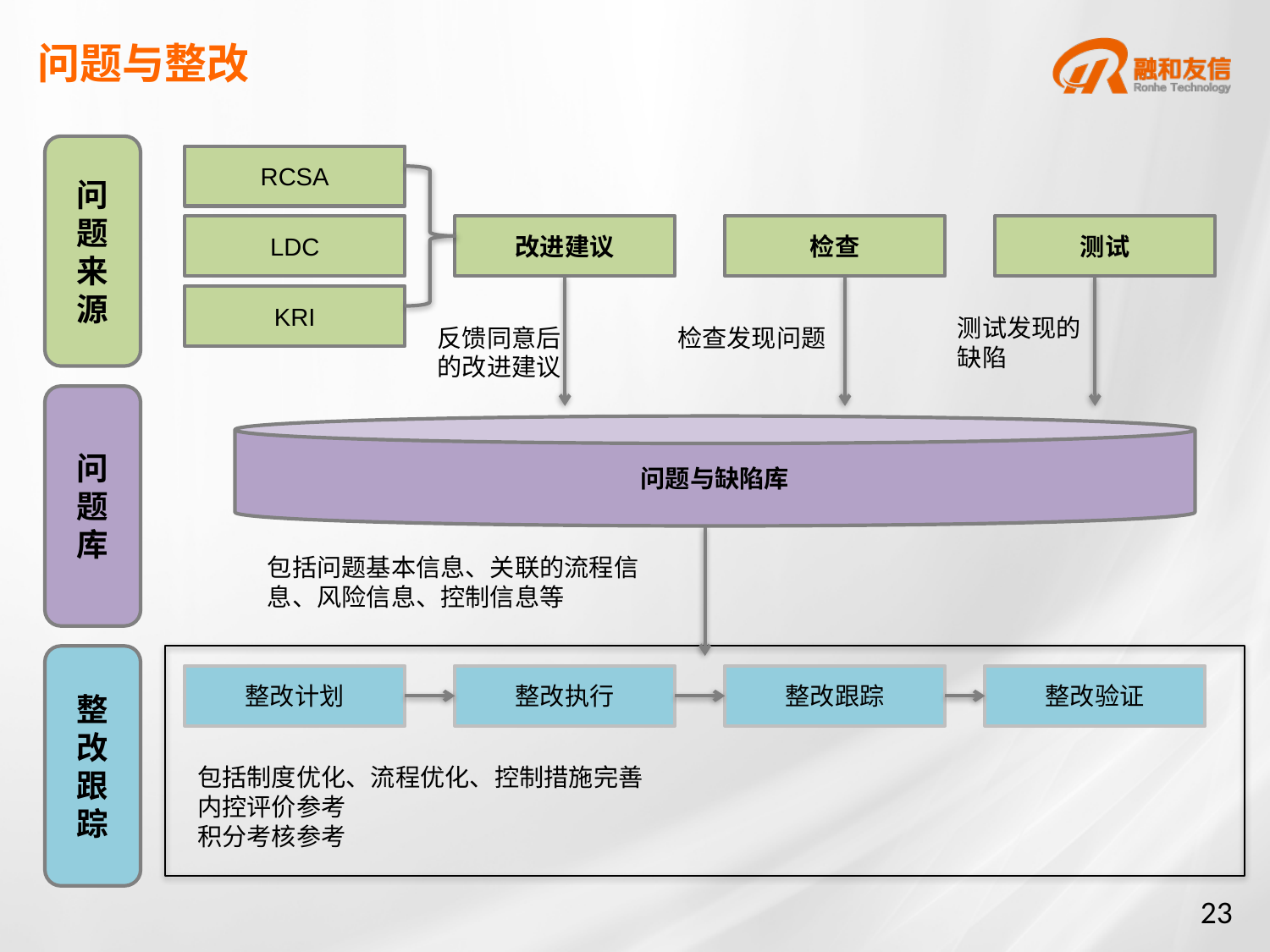

# 问题与整改
问题来源
RCSA

LDC
改进建议
检查
测试
KRI
测试发现的缺陷
反馈同意后的改进建议
检查发现问题
问题库
问题与缺陷库
包括问题基本信息、关联的流程信息、风险信息、控制信息等
整改跟踪

整改计划
整改执行
整改跟踪
整改验证
包括制度优化、流程优化、控制措施完善
内控评价参考
积分考核参考

23